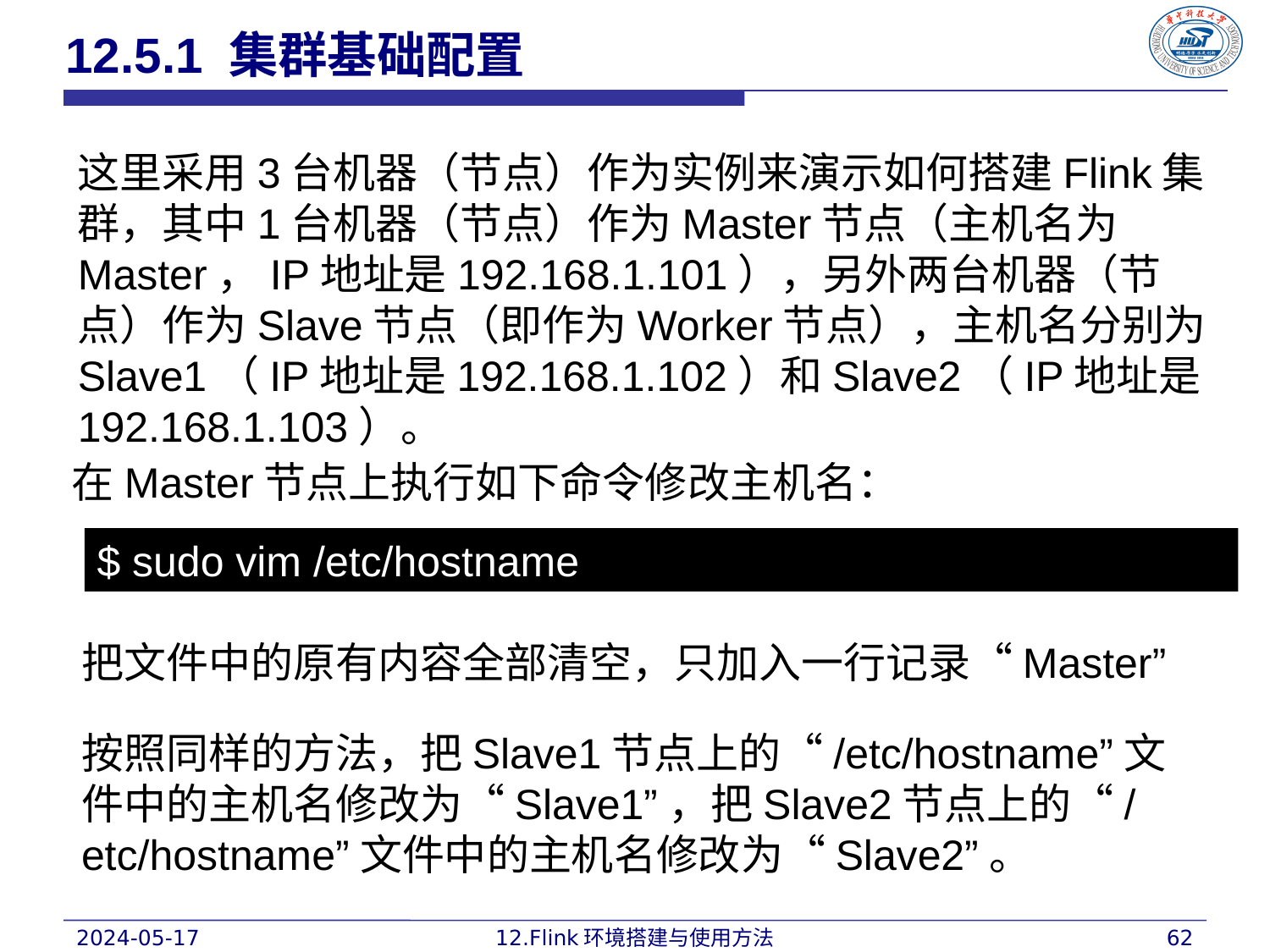

12.5.1 集群基础配置
这里采用3台机器（节点）作为实例来演示如何搭建Flink集群，其中1台机器（节点）作为Master节点（主机名为Master，IP地址是192.168.1.101），另外两台机器（节点）作为Slave节点（即作为Worker节点），主机名分别为Slave1（IP地址是192.168.1.102）和Slave2（IP地址是192.168.1.103）。
在Master节点上执行如下命令修改主机名：
$ sudo vim /etc/hostname
把文件中的原有内容全部清空，只加入一行记录“Master”
按照同样的方法，把Slave1节点上的“/etc/hostname”文件中的主机名修改为“Slave1”，把Slave2节点上的“/etc/hostname”文件中的主机名修改为“Slave2”。
2024-05-17
12.Flink环境搭建与使用方法
62